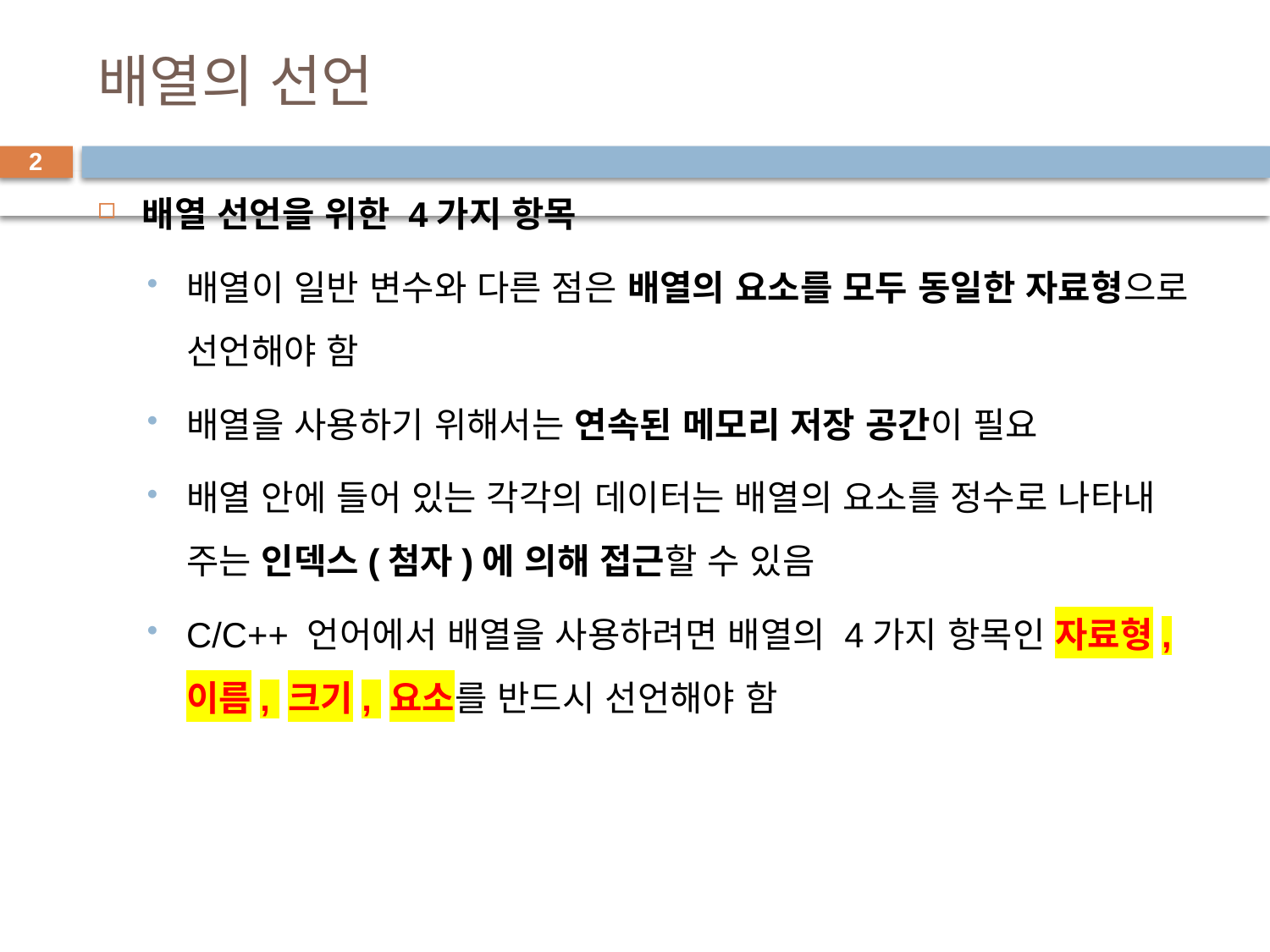

# 배열의 선언
2
배열 선언을 위한 4가지 항목
배열이 일반 변수와 다른 점은 배열의 요소를 모두 동일한 자료형으로 선언해야 함
배열을 사용하기 위해서는 연속된 메모리 저장 공간이 필요
배열 안에 들어 있는 각각의 데이터는 배열의 요소를 정수로 나타내 주는 인덱스(첨자)에 의해 접근할 수 있음
C/C++ 언어에서 배열을 사용하려면 배열의 4가지 항목인 자료형, 이름, 크기, 요소를 반드시 선언해야 함